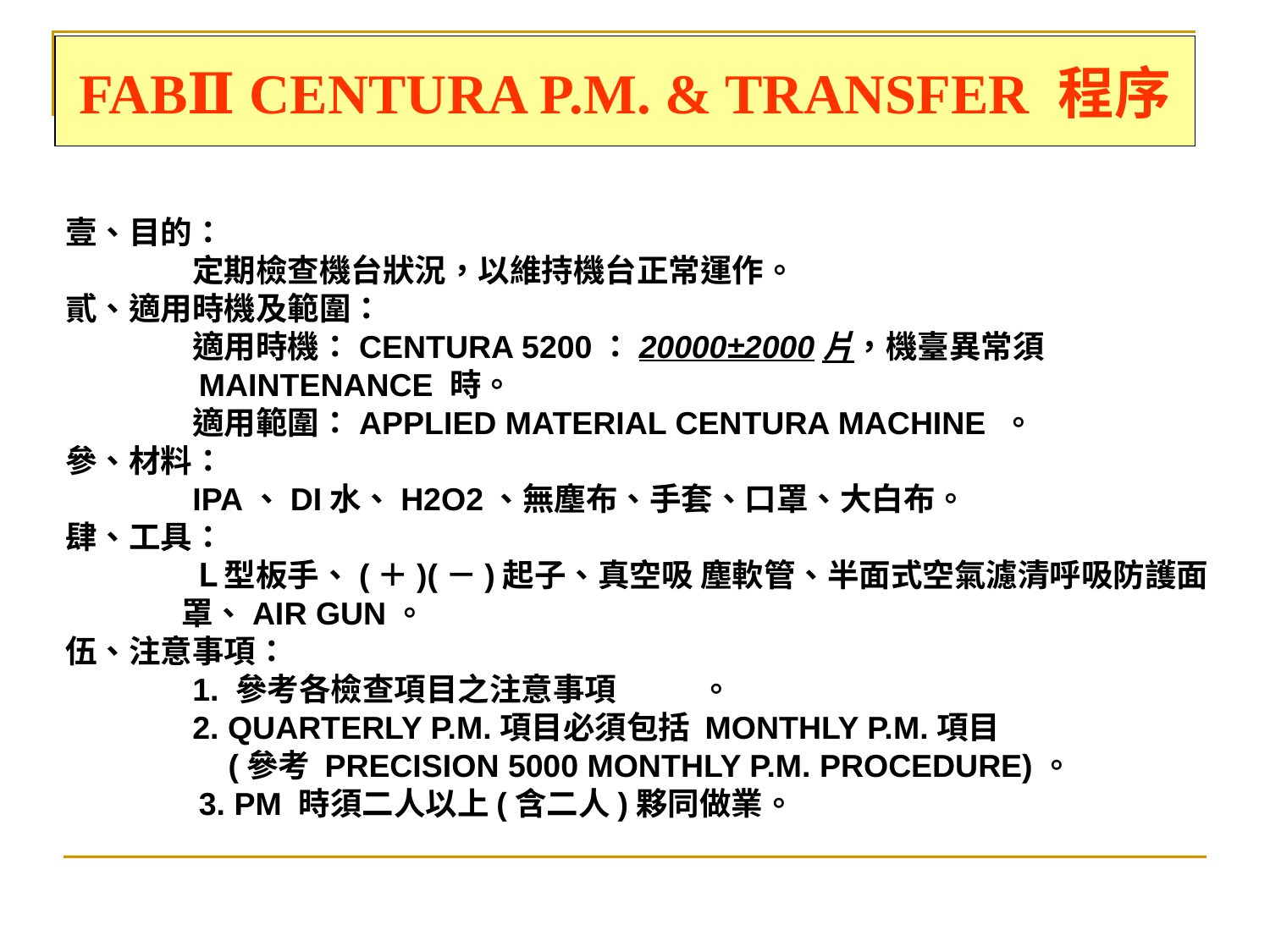

FABⅡ CENTURA P.M. & TRANSFER 程序
壹、目的：
	定期檢查機台狀況，以維持機台正常運作。
貳、適用時機及範圍：
	適用時機：CENTURA 5200：20000±2000片，機臺異常須
               MAINTENANCE 時。
	適用範圍：APPLIED MATERIAL CENTURA MACHINE 。
參、材料：
	IPA、DI水、H2O2、無塵布、手套、口罩、大白布。
肆、工具：
	Ｌ型板手、(＋)(－)起子、真空吸 塵軟管、半面式空氣濾清呼吸防護面
               罩、AIR GUN。
伍、注意事項：
	1. 參考各檢查項目之注意事項	。
	2. QUARTERLY P.M.項目必須包括 MONTHLY P.M.項目
	    (參考 PRECISION 5000 MONTHLY P.M. PROCEDURE)。
               3. PM 時須二人以上(含二人)夥同做業。